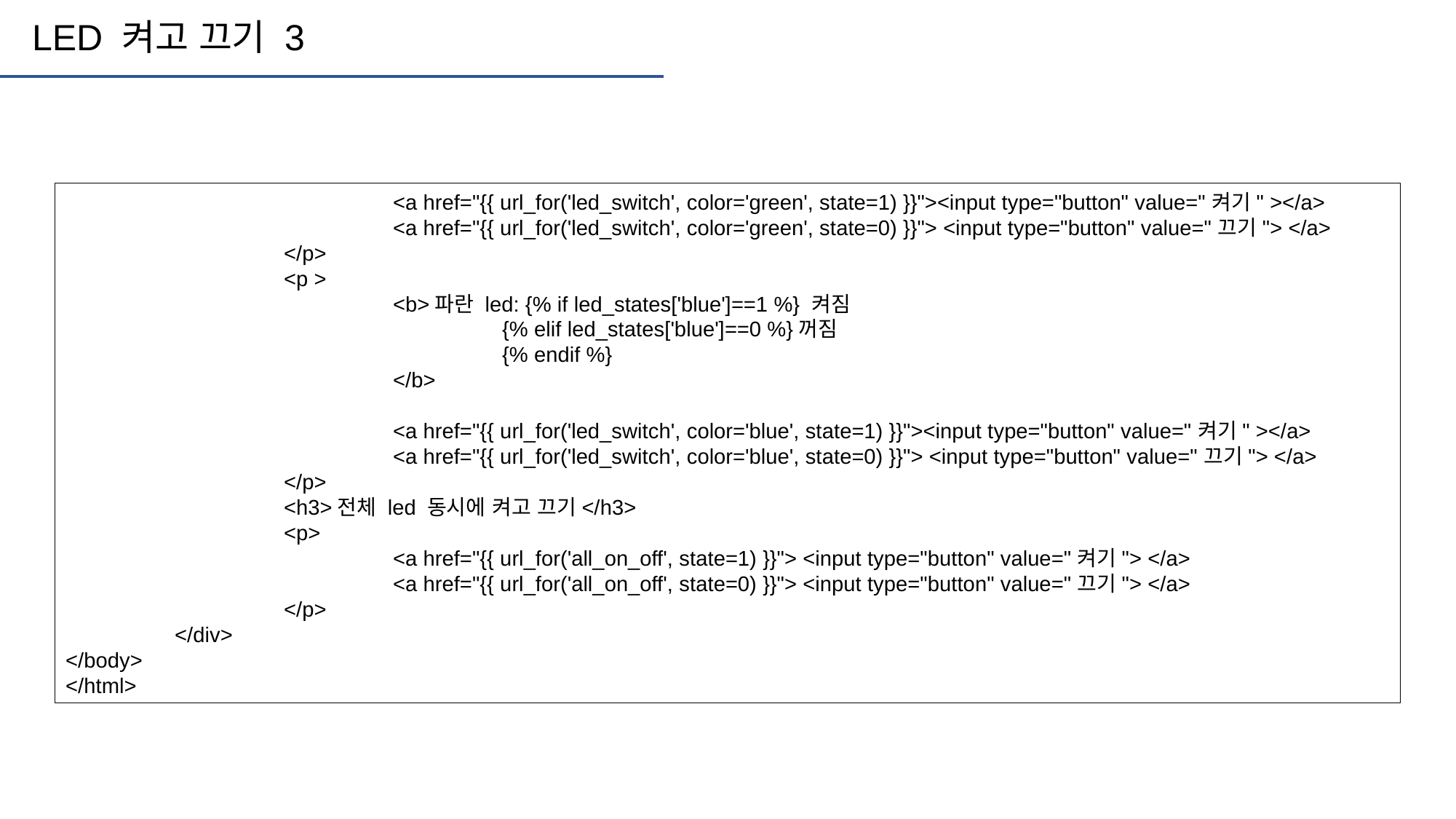

LED 켜고 끄기 3
			<a href="{{ url_for('led_switch', color='green', state=1) }}"><input type="button" value="켜기" ></a>
			<a href="{{ url_for('led_switch', color='green', state=0) }}"> <input type="button" value="끄기"> </a>
		</p>
		<p >
			<b>파란 led: {% if led_states['blue']==1 %} 켜짐
				{% elif led_states['blue']==0 %}꺼짐
				{% endif %}
			</b>

			<a href="{{ url_for('led_switch', color='blue', state=1) }}"><input type="button" value="켜기" ></a>
			<a href="{{ url_for('led_switch', color='blue', state=0) }}"> <input type="button" value="끄기"> </a>
		</p>
		<h3>전체 led 동시에 켜고 끄기</h3>
		<p>
			<a href="{{ url_for('all_on_off', state=1) }}"> <input type="button" value="켜기"> </a>
			<a href="{{ url_for('all_on_off', state=0) }}"> <input type="button" value="끄기"> </a>
		</p>
	</div>
</body>
</html>